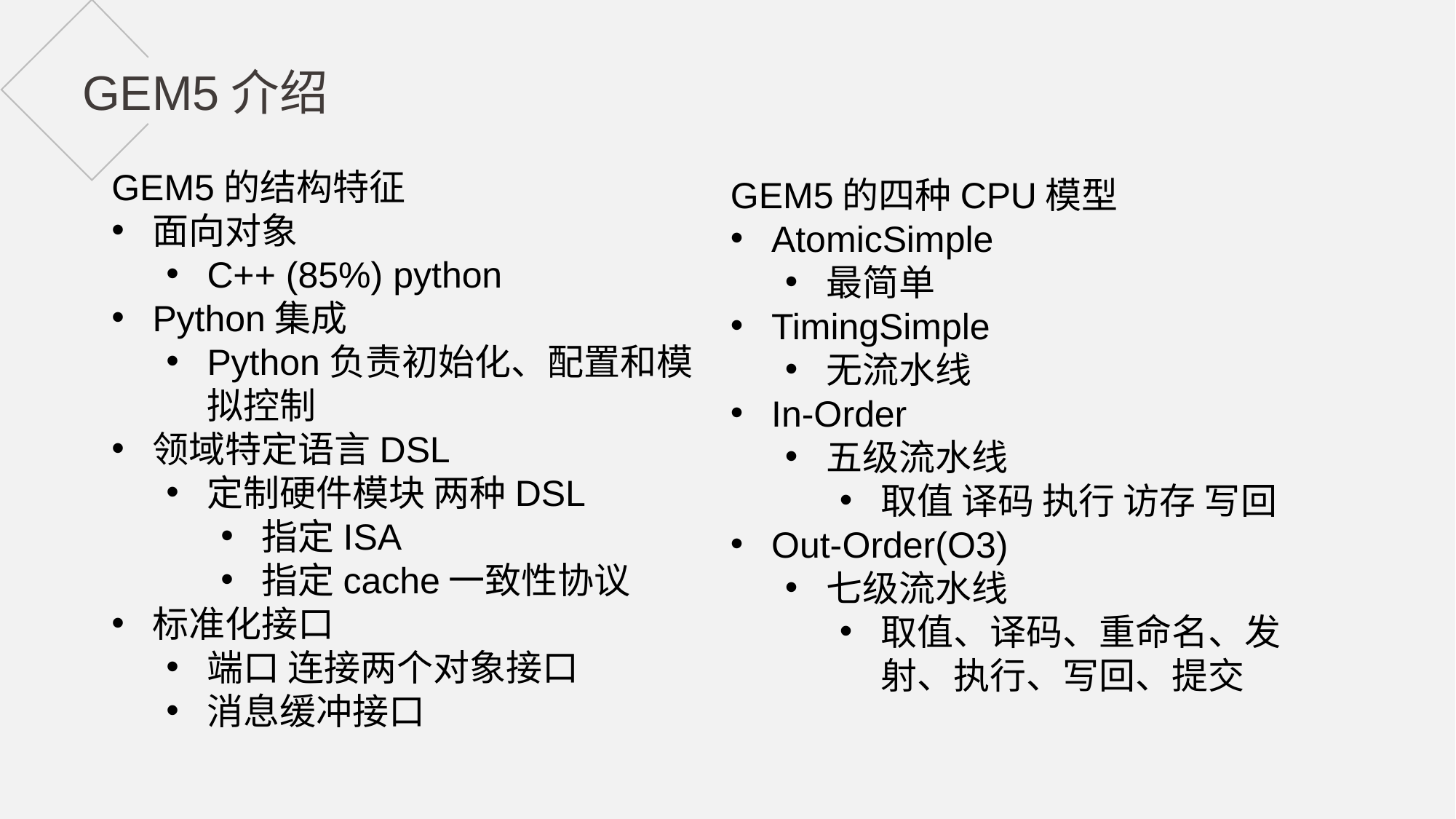

GEM5介绍
GEM5的结构特征
面向对象
C++ (85%) python
Python集成
Python负责初始化、配置和模拟控制
领域特定语言DSL
定制硬件模块 两种DSL
指定ISA
指定cache一致性协议
标准化接口
端口 连接两个对象接口
消息缓冲接口
GEM5的四种CPU模型
AtomicSimple
最简单
TimingSimple
无流水线
In-Order
五级流水线
取值 译码 执行 访存 写回
Out-Order(O3)
七级流水线
取值、译码、重命名、发射、执行、写回、提交